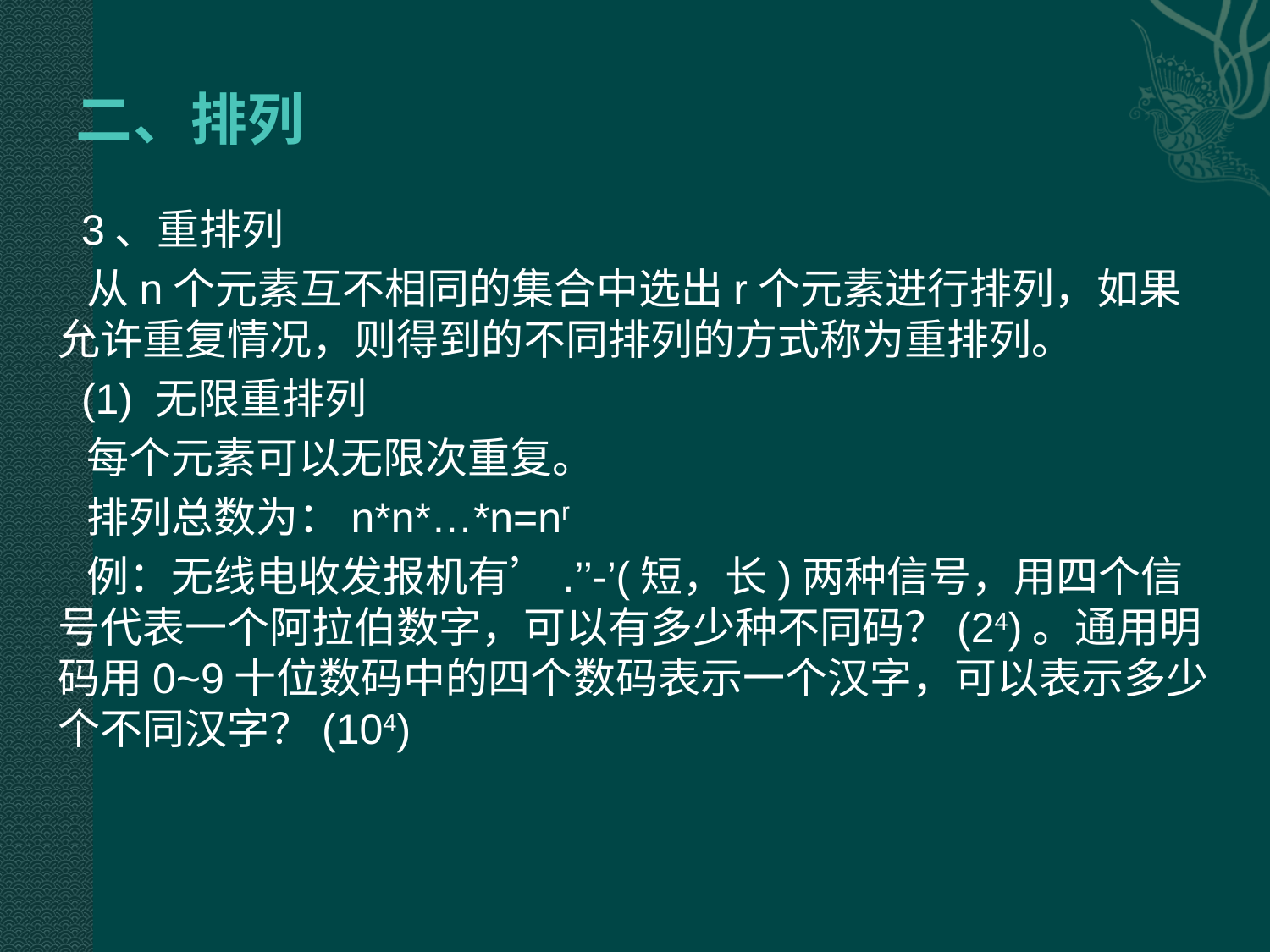

# 二、排列
  3、重排列
  从n个元素互不相同的集合中选出r个元素进行排列，如果允许重复情况，则得到的不同排列的方式称为重排列。
  (1) 无限重排列
  每个元素可以无限次重复。
  排列总数为：n*n*…*n=nr
  例：无线电收发报机有’.’’-’(短，长)两种信号，用四个信号代表一个阿拉伯数字，可以有多少种不同码？(24)。通用明码用0~9十位数码中的四个数码表示一个汉字，可以表示多少个不同汉字？(104)